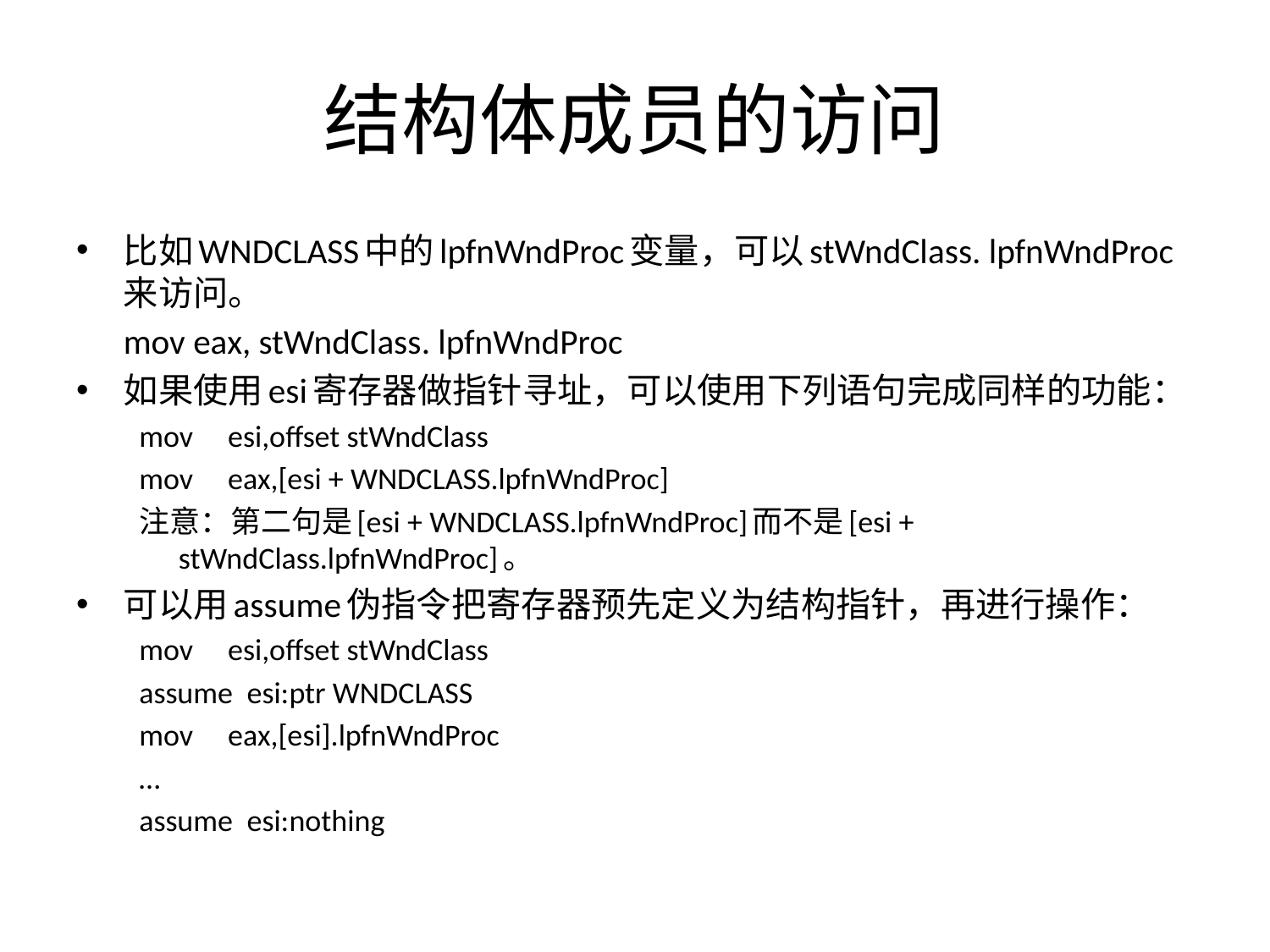

# 结构体成员的访问
比如WNDCLASS中的lpfnWndProc变量，可以stWndClass. lpfnWndProc来访问。
	mov eax, stWndClass. lpfnWndProc
如果使用esi寄存器做指针寻址，可以使用下列语句完成同样的功能：
mov     esi,offset stWndClass
mov     eax,[esi + WNDCLASS.lpfnWndProc]
注意：第二句是[esi + WNDCLASS.lpfnWndProc]而不是[esi + stWndClass.lpfnWndProc]。
可以用assume伪指令把寄存器预先定义为结构指针，再进行操作：
mov     esi,offset stWndClass
assume  esi:ptr WNDCLASS
mov     eax,[esi].lpfnWndProc
…
assume  esi:nothing